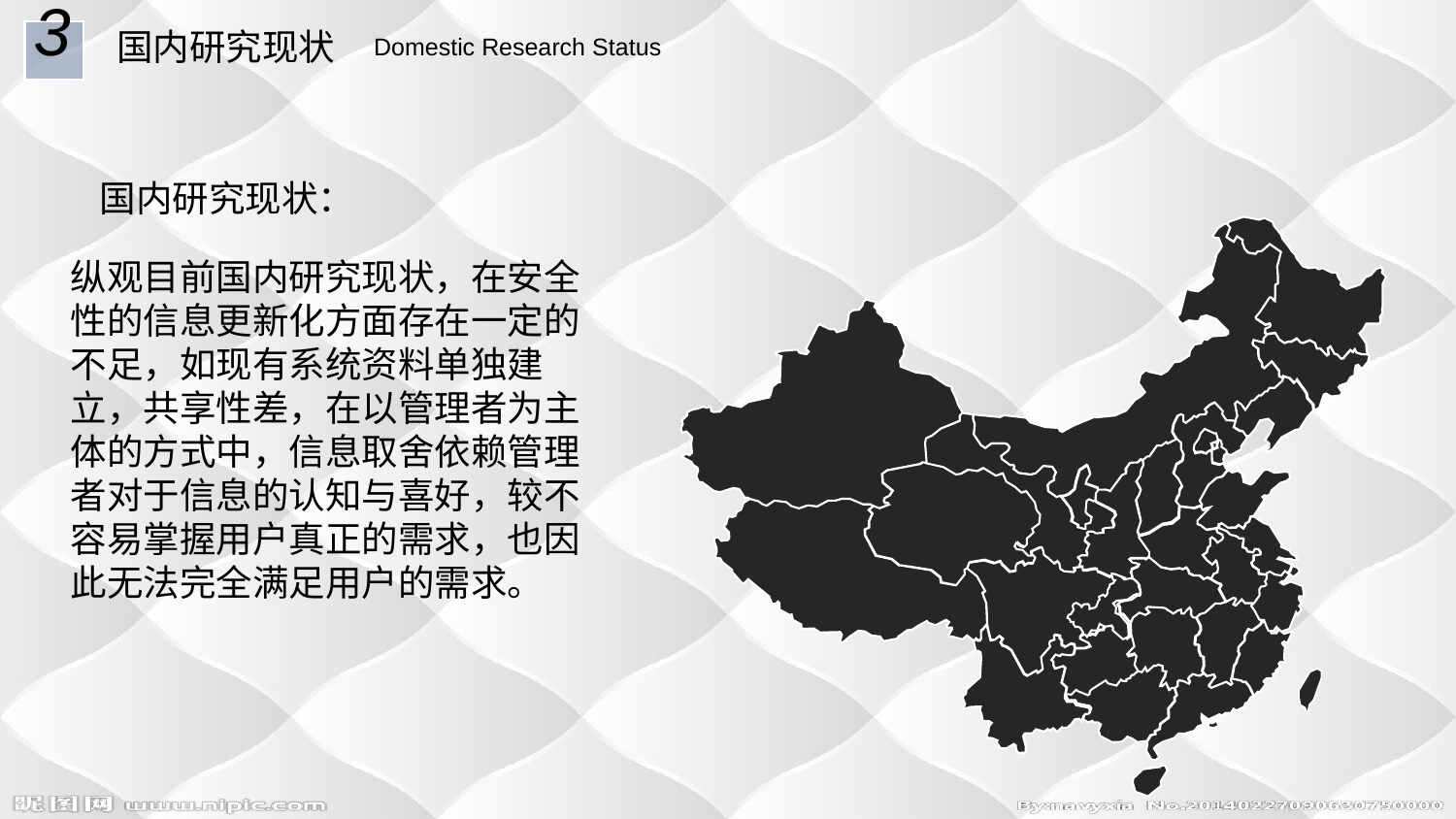

3
国内研究现状

Domestic Research Status
国内研究现状：

纵观目前国内研究现状，在安全性的信息更新化方面存在一定的不足，如现有系统资料单独建立，共享性差，在以管理者为主体的方式中，信息取舍依赖管理者对于信息的认知与喜好，较不容易掌握用户真正的需求，也因此无法完全满足用户的需求。